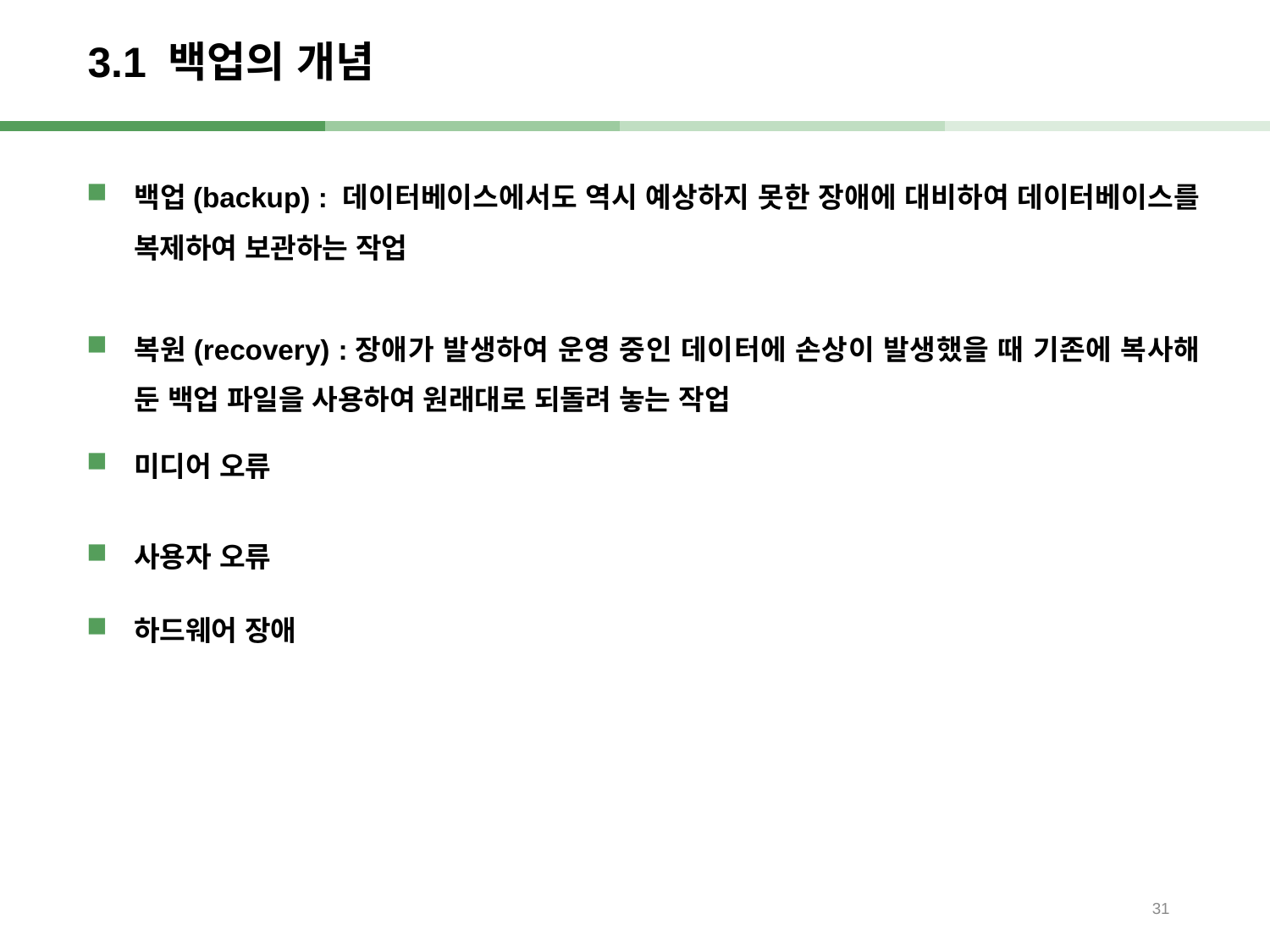

# 3.1 백업의 개념
백업(backup) : 데이터베이스에서도 역시 예상하지 못한 장애에 대비하여 데이터베이스를 복제하여 보관하는 작업

복원(recovery) :장애가 발생하여 운영 중인 데이터에 손상이 발생했을 때 기존에 복사해 둔 백업 파일을 사용하여 원래대로 되돌려 놓는 작업

미디어 오류

사용자 오류

하드웨어 장애

31